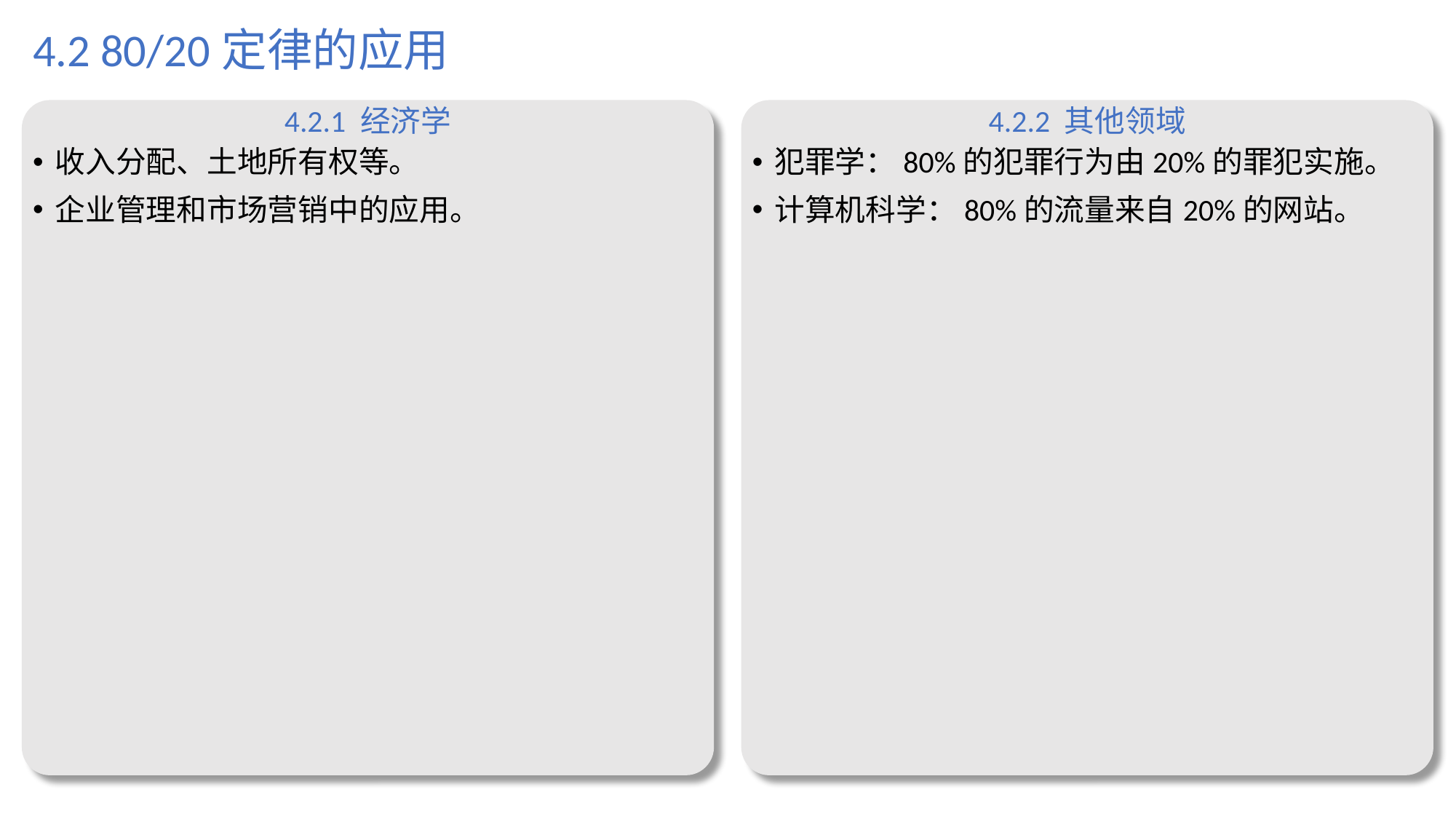

# 4.2 80/20定律的应用

4.2.1 经济学

4.2.2 其他领域
收入分配、土地所有权等。
企业管理和市场营销中的应用。
犯罪学：80%的犯罪行为由20%的罪犯实施。
计算机科学：80%的流量来自20%的网站。